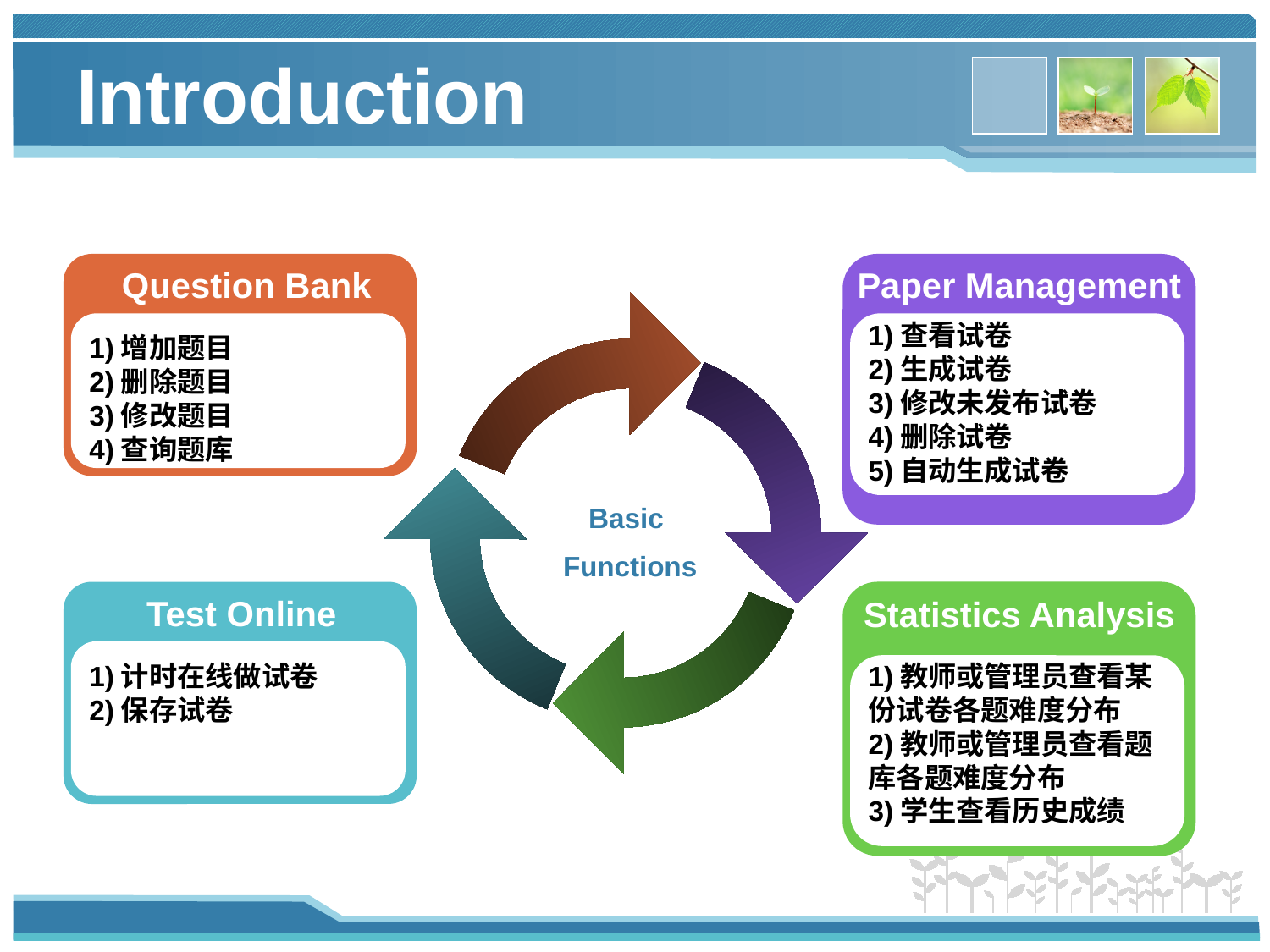

# Introduction

Question Bank
Paper Management
1)查看试卷
2)生成试卷
3)修改未发布试卷
4)删除试卷
5)自动生成试卷

1)增加题目
2)删除题目
3)修改题目
4)查询题库

Basic
Functions

Test Online

1)计时在线做试卷
2)保存试卷

Statistics Analysis

1)教师或管理员查看某份试卷各题难度分布
2)教师或管理员查看题库各题难度分布
3)学生查看历史成绩